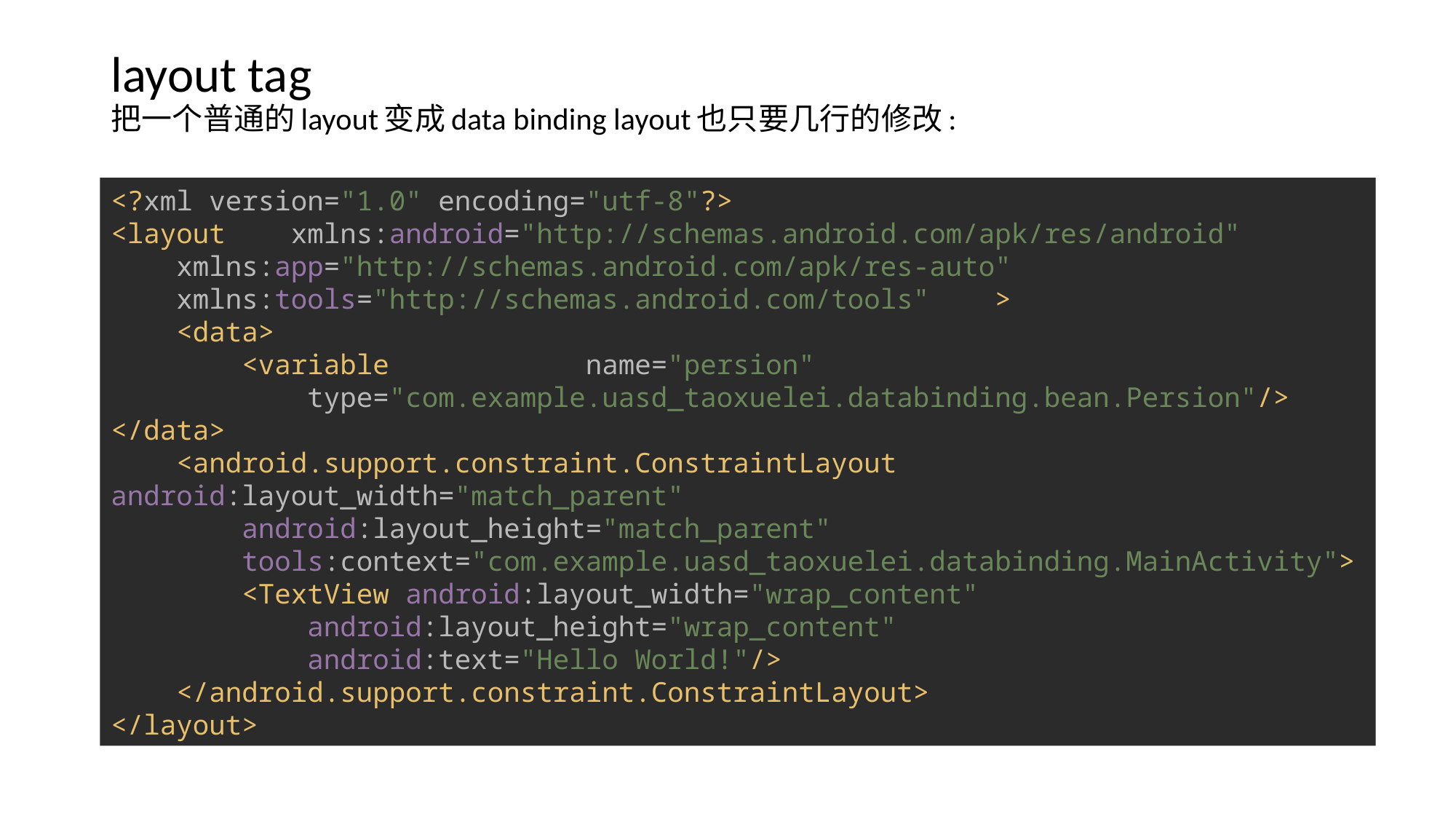

# layout tag 把一个普通的layout变成data binding layout也只要几行的修改:
<?xml version="1.0" encoding="utf-8"?>
<layout    xmlns:android="http://schemas.android.com/apk/res/android"
    xmlns:app="http://schemas.android.com/apk/res-auto"
    xmlns:tools="http://schemas.android.com/tools"    >
    <data>
        <variable            name="persion"
            type="com.example.uasd_taoxuelei.databinding.bean.Persion"/>    </data>
    <android.support.constraint.ConstraintLayout        android:layout_width="match_parent"
        android:layout_height="match_parent"
        tools:context="com.example.uasd_taoxuelei.databinding.MainActivity">
        <TextView android:layout_width="wrap_content"
            android:layout_height="wrap_content"
            android:text="Hello World!"/>
    </android.support.constraint.ConstraintLayout>
</layout>